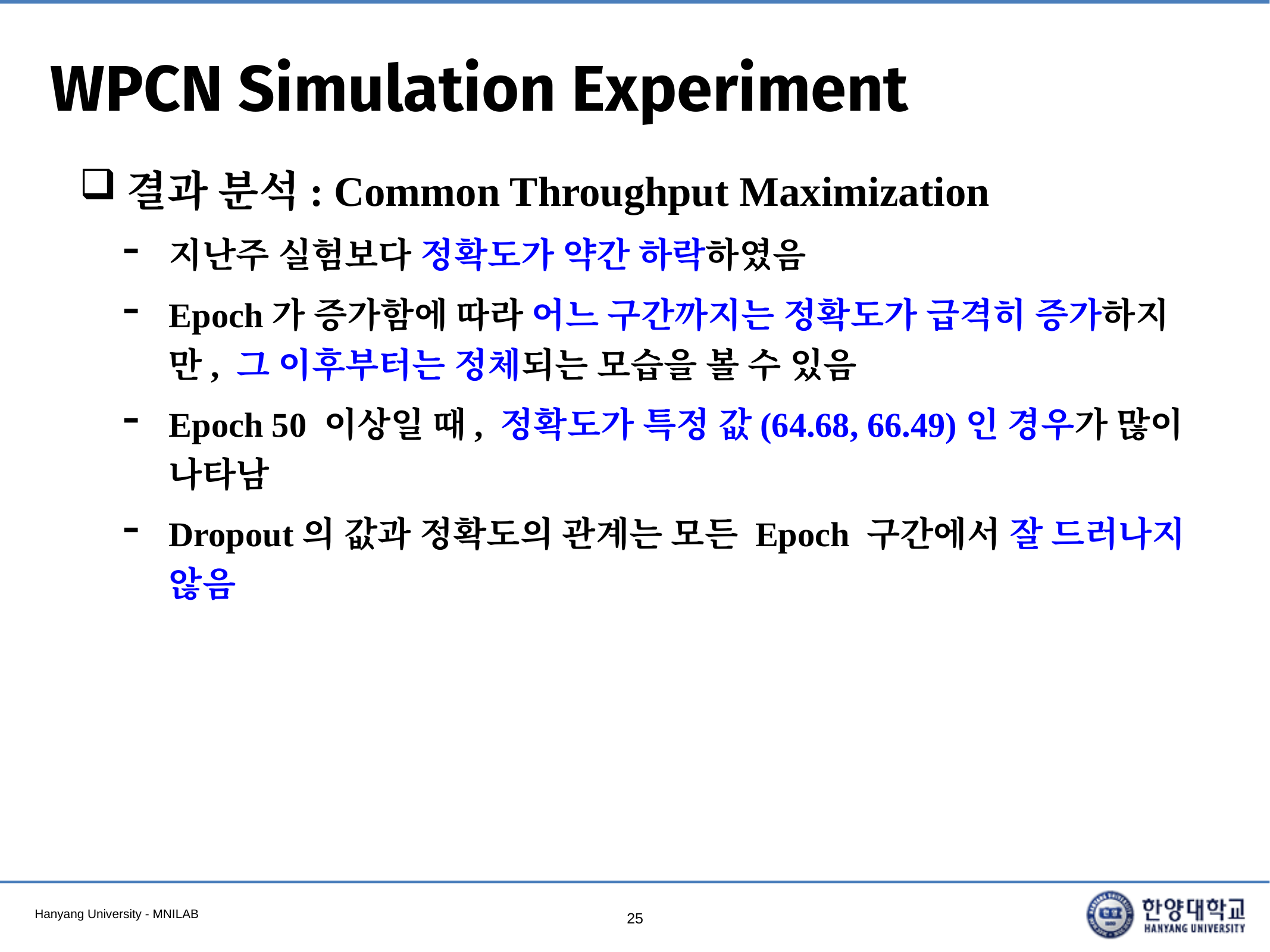

# WPCN Simulation Experiment
결과 분석: Common Throughput Maximization
지난주 실험보다 정확도가 약간 하락하였음
Epoch가 증가함에 따라 어느 구간까지는 정확도가 급격히 증가하지만, 그 이후부터는 정체되는 모습을 볼 수 있음
Epoch 50 이상일 때, 정확도가 특정 값(64.68, 66.49)인 경우가 많이 나타남
Dropout의 값과 정확도의 관계는 모든 Epoch 구간에서 잘 드러나지 않음
25